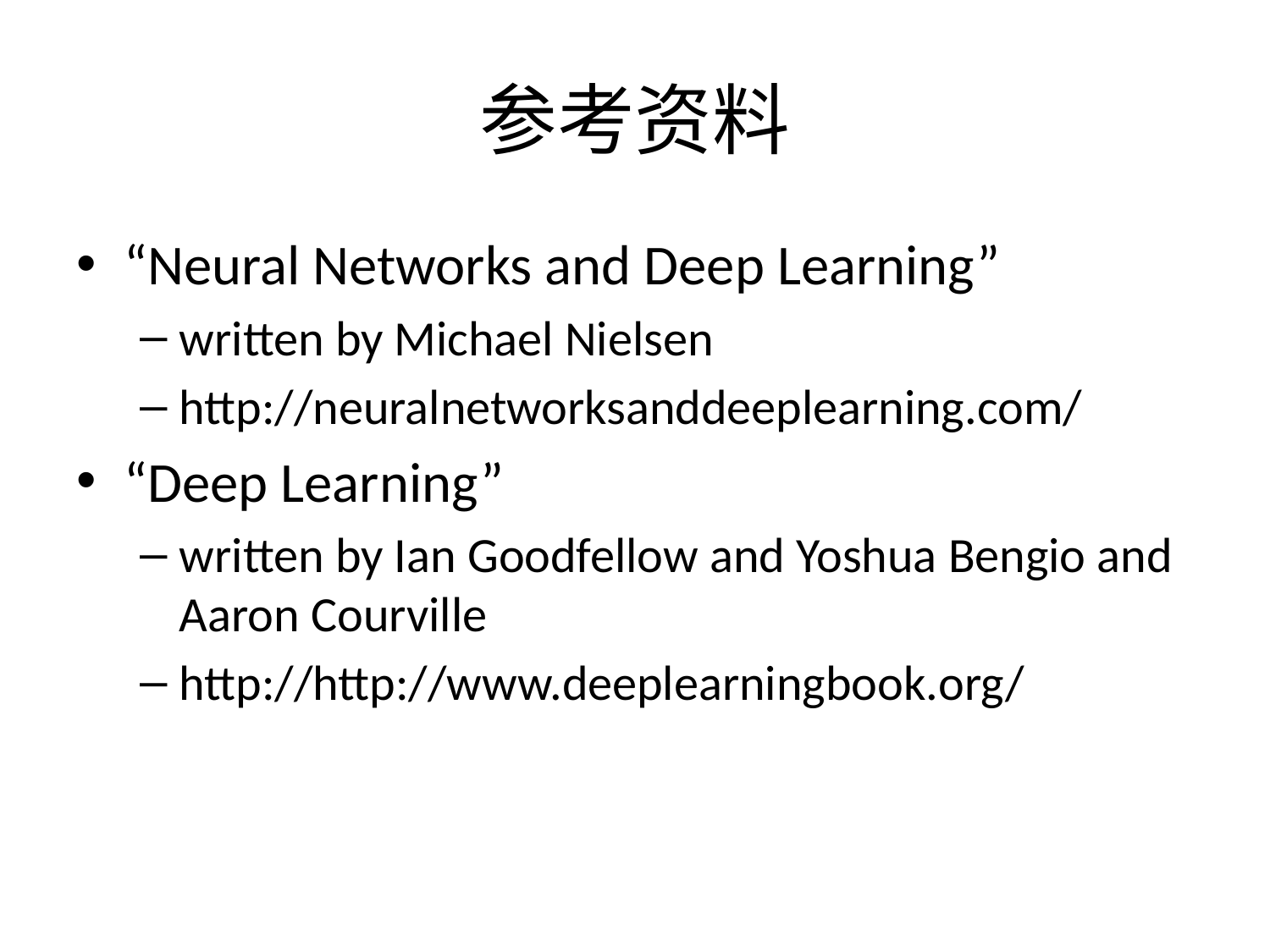

# 参考资料
“Neural Networks and Deep Learning”
written by Michael Nielsen
http://neuralnetworksanddeeplearning.com/
“Deep Learning”
written by Ian Goodfellow and Yoshua Bengio and Aaron Courville
http://http://www.deeplearningbook.org/